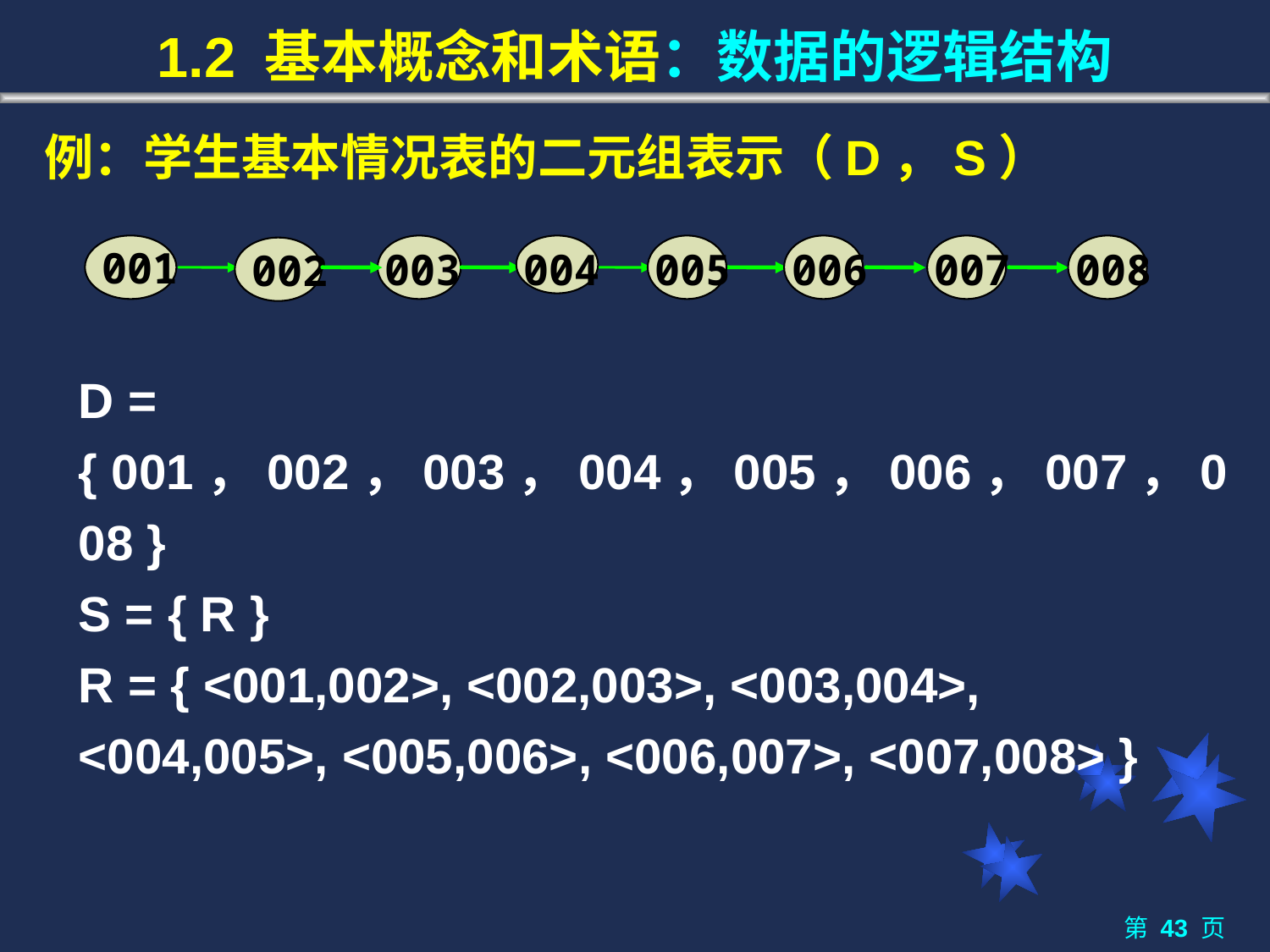

# 1.2 基本概念和术语：数据的逻辑结构
例：学生基本情况表的二元组表示（D，S）

001

003

004

005

006

007

008

002

D = { 001，002，003，004，005，006，007，008 }
S = { R }
R = { <001,002>, <002,003>, <003,004>, <004,005>, <005,006>, <006,007>, <007,008> }
第 43 页